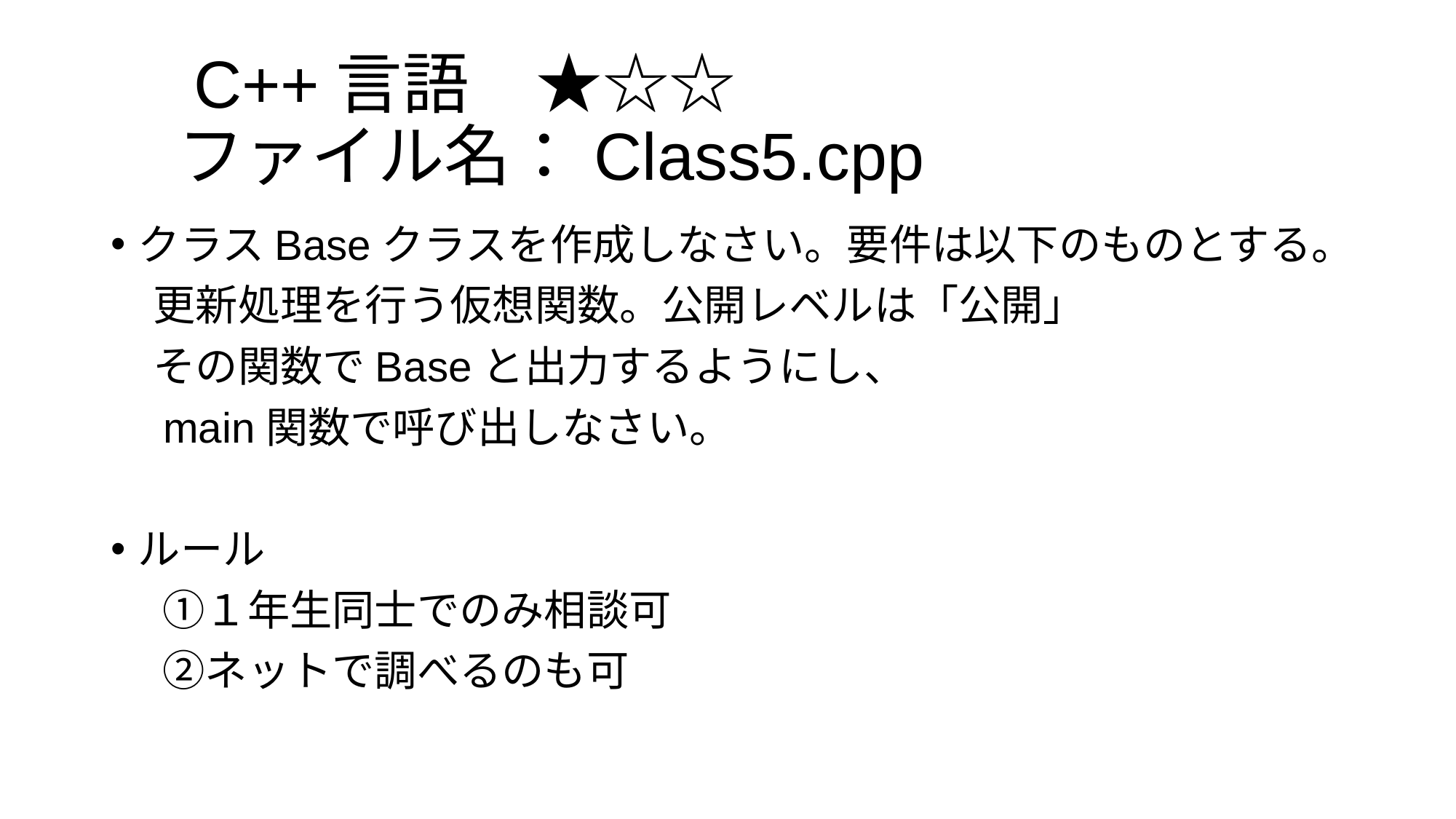

# C++言語　★☆☆ 　ファイル名：Class5.cpp
クラスBaseクラスを作成しなさい。要件は以下のものとする。
　更新処理を行う仮想関数。公開レベルは「公開」
　その関数でBaseと出力するようにし、
　main関数で呼び出しなさい。

ルール
　 ①１年生同士でのみ相談可
　 ②ネットで調べるのも可